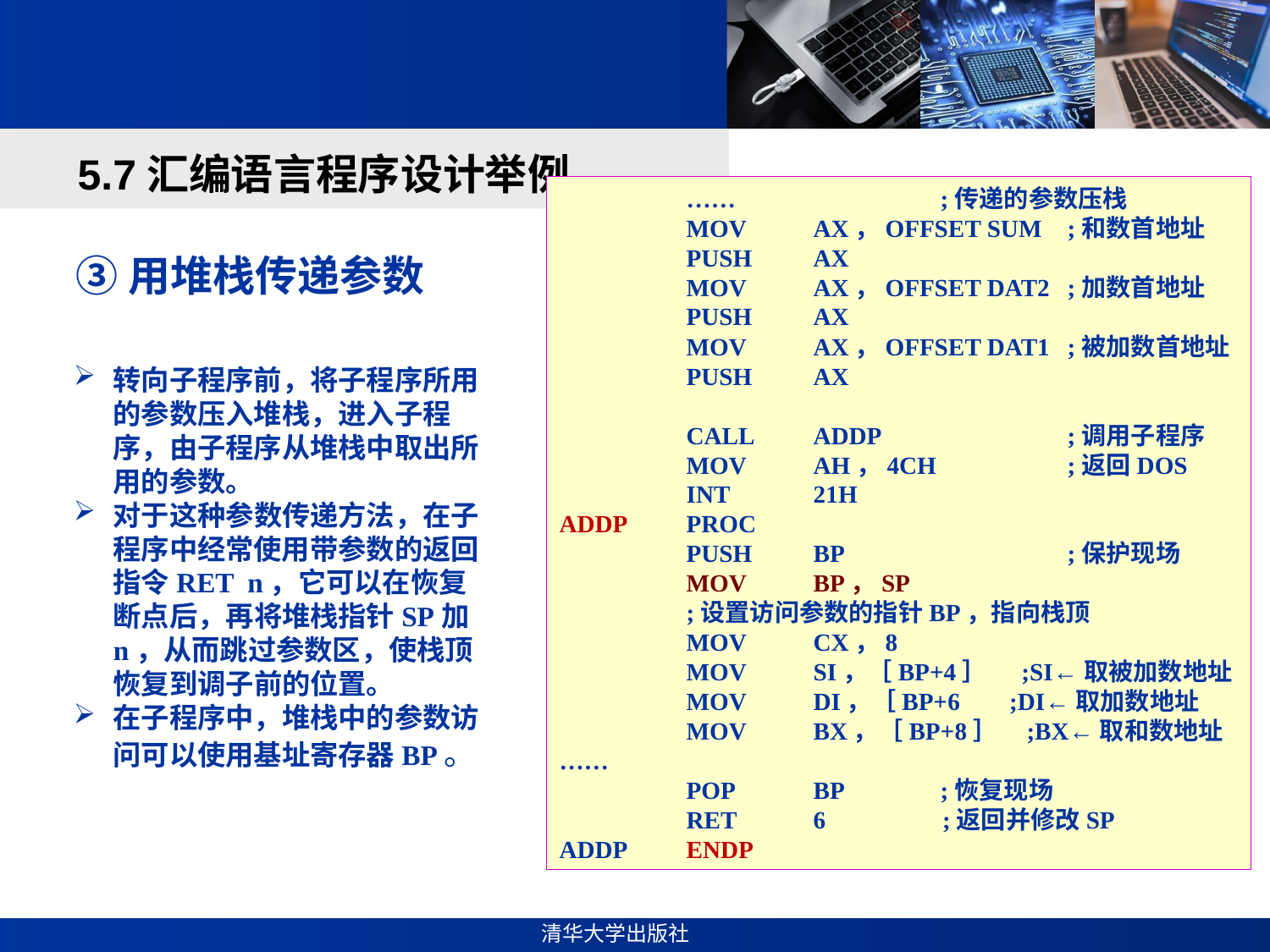

#
5.7汇编语言程序设计举例

	……		;传递的参数压栈
	MOV	AX，OFFSET SUM	;和数首地址
	PUSH   	AX
	MOV    	AX，OFFSET DAT2	;加数首地址
	PUSH   	AX
	MOV    	AX，OFFSET DAT1	;被加数首地址
	PUSH   	AX
	CALL   	ADDP		;调用子程序
	MOV    	AH，4CH		;返回DOS
	INT    	21H
ADDP	PROC
	PUSH 	BP		;保护现场
	MOV 	BP，SP
	;设置访问参数的指针BP，指向栈顶
	MOV 	CX，8
	MOV 	SI，［BP+4］     ;SI←取被加数地址
	MOV 	DI，［BP+6        ;DI←取加数地址
	MOV 	BX，［BP+8］    ;BX←取和数地址
……
	POP 	BP	;恢复现场
	RET 	6                   ;返回并修改SP
ADDP 	ENDP
③用堆栈传递参数
转向子程序前，将子程序所用的参数压入堆栈，进入子程序，由子程序从堆栈中取出所用的参数。
对于这种参数传递方法，在子程序中经常使用带参数的返回指令RET  n，它可以在恢复断点后，再将堆栈指针SP加n，从而跳过参数区，使栈顶恢复到调子前的位置。
在子程序中，堆栈中的参数访问可以使用基址寄存器BP。